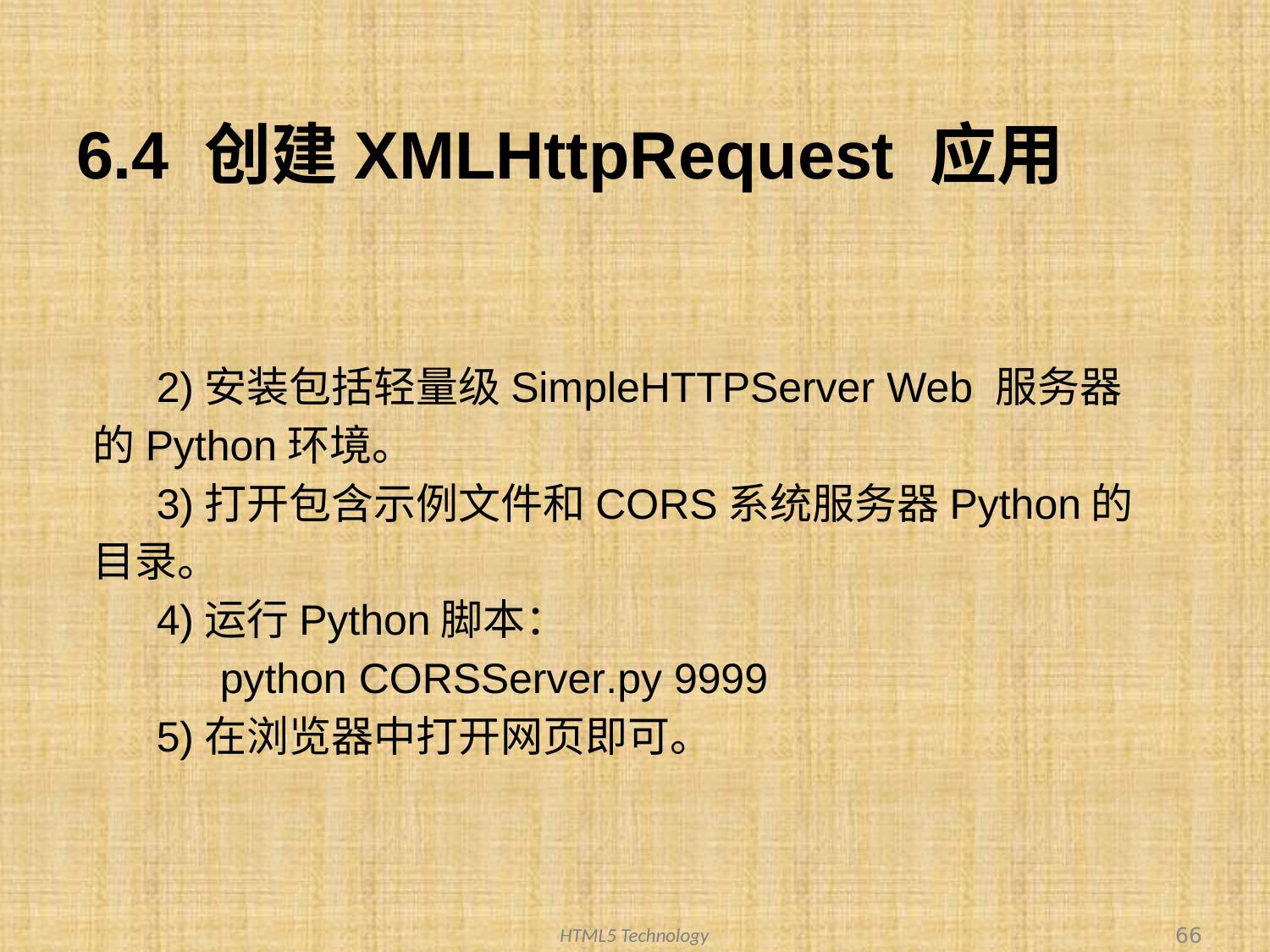

# 6.4 创建XMLHttpRequest 应用
2)安装包括轻量级SimpleHTTPServer Web 服务器的Python环境。
3)打开包含示例文件和CORS系统服务器Python的目录。
4)运行Python脚本：
	python CORSServer.py 9999
5)在浏览器中打开网页即可。

66
HTML5 Technology